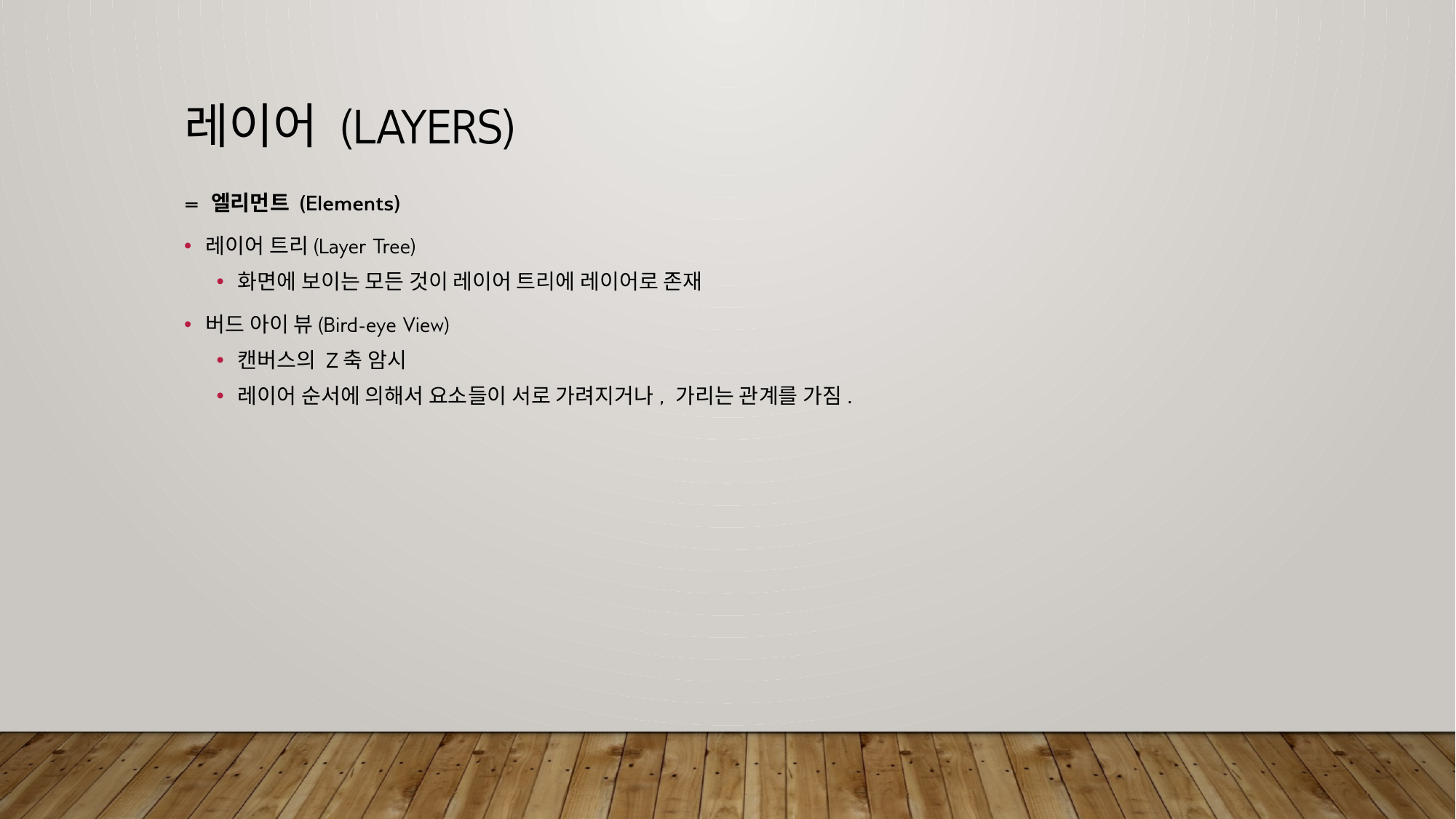

# 레이어 (Layers)
= 엘리먼트 (Elements)
레이어 트리(Layer Tree)
화면에 보이는 모든 것이 레이어 트리에 레이어로 존재
버드 아이 뷰(Bird-eye View)
캔버스의 Z축 암시
레이어 순서에 의해서 요소들이 서로 가려지거나, 가리는 관계를 가짐.